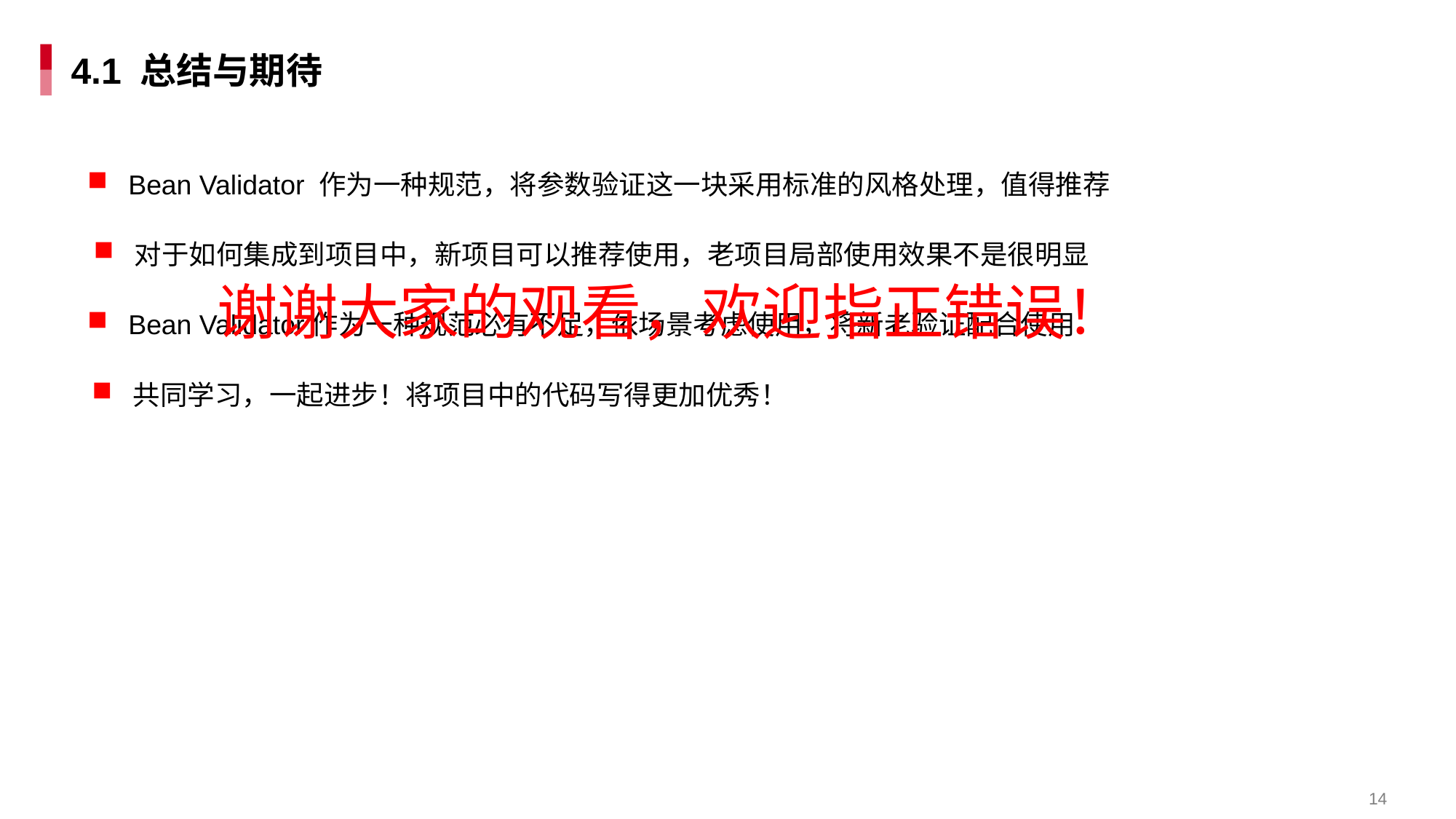

# 4.1 总结与期待
Bean Validator 作为一种规范，将参数验证这一块采用标准的风格处理，值得推荐
对于如何集成到项目中，新项目可以推荐使用，老项目局部使用效果不是很明显
谢谢大家的观看，欢迎指正错误！
Bean Validator作为一种规范必有不足，依场景考虑使用，将新老验证配合使用
共同学习，一起进步！将项目中的代码写得更加优秀！